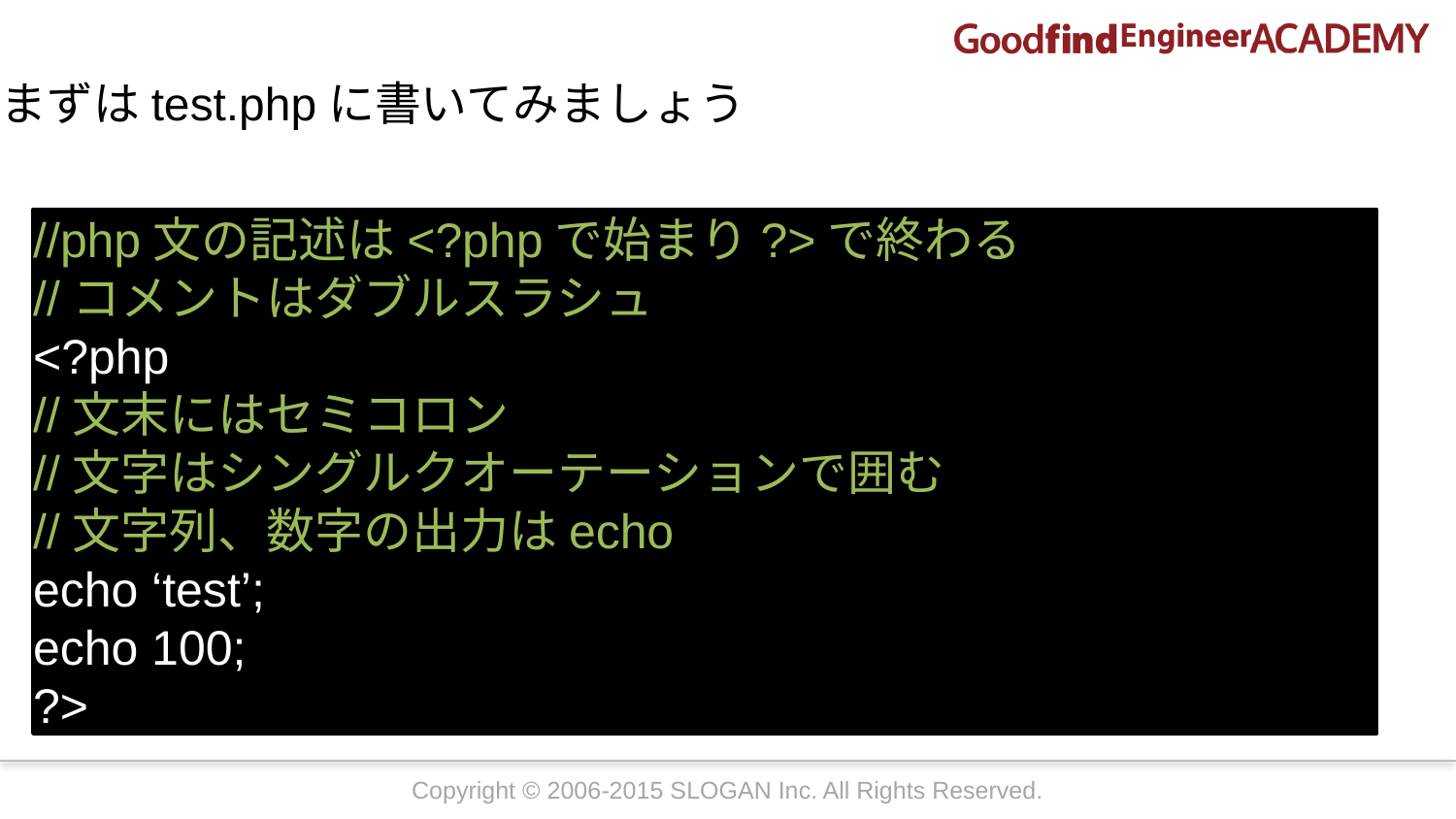

まずはtest.phpに書いてみましょう
//php文の記述は<?phpで始まり?>で終わる
//コメントはダブルスラシュ
<?php
//文末にはセミコロン
//文字はシングルクオーテーションで囲む
//文字列、数字の出力はecho
echo ‘test’;
echo 100;
?>